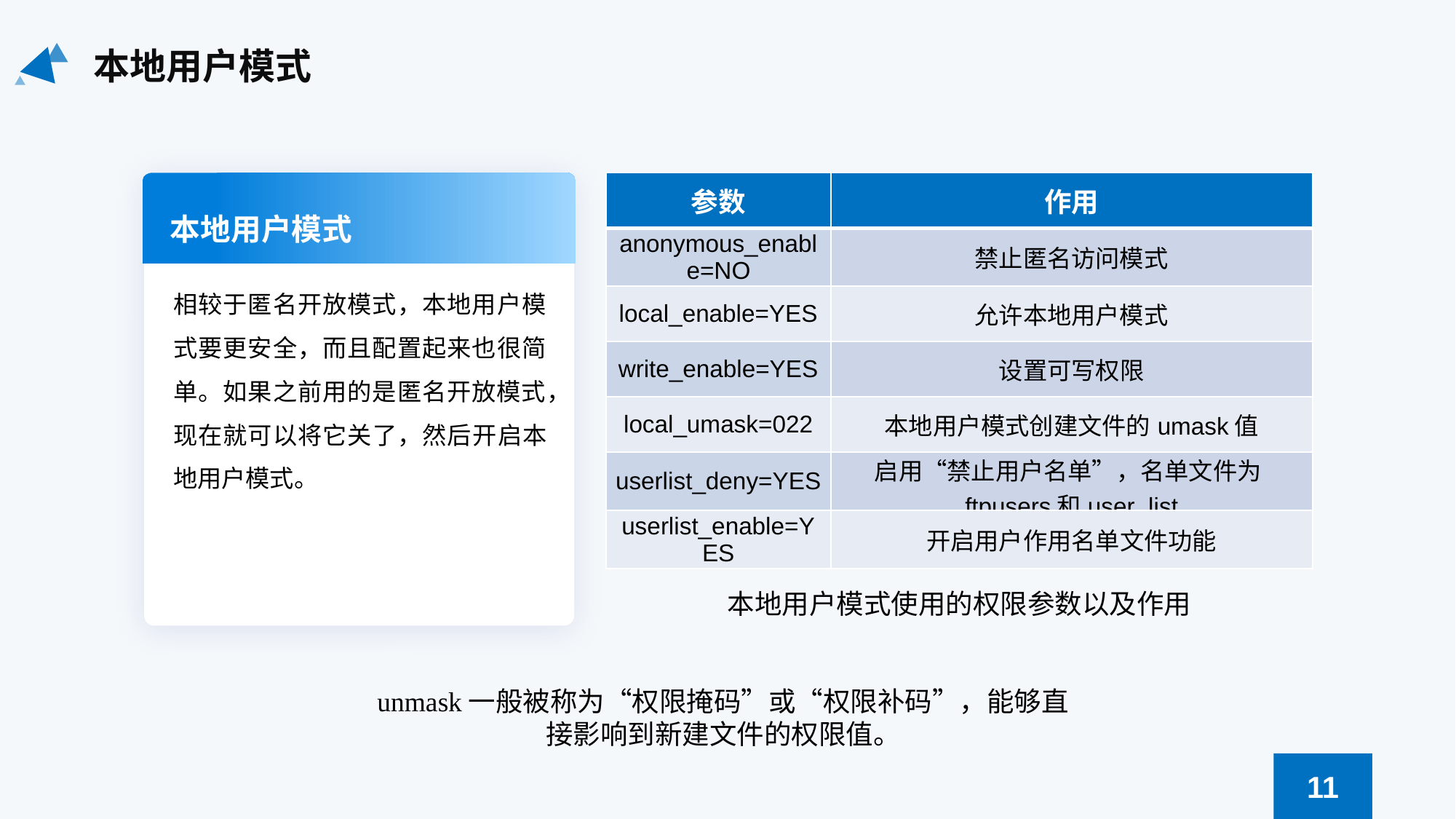

本地用户模式

| 参数 | 作用 |
| --- | --- |
| anonymous\_enable=NO | 禁止匿名访问模式 |
| local\_enable=YES | 允许本地用户模式 |
| write\_enable=YES | 设置可写权限 |
| local\_umask=022 | 本地用户模式创建文件的umask值 |
| userlist\_deny=YES | 启用“禁止用户名单”，名单文件为ftpusers和user\_list |
| userlist\_enable=YES | 开启用户作用名单文件功能 |
本地用户模式
相较于匿名开放模式，本地用户模式要更安全，而且配置起来也很简单。如果之前用的是匿名开放模式，现在就可以将它关了，然后开启本地用户模式。
本地用户模式使用的权限参数以及作用
unmask一般被称为“权限掩码”或“权限补码”，能够直接影响到新建文件的权限值。

11